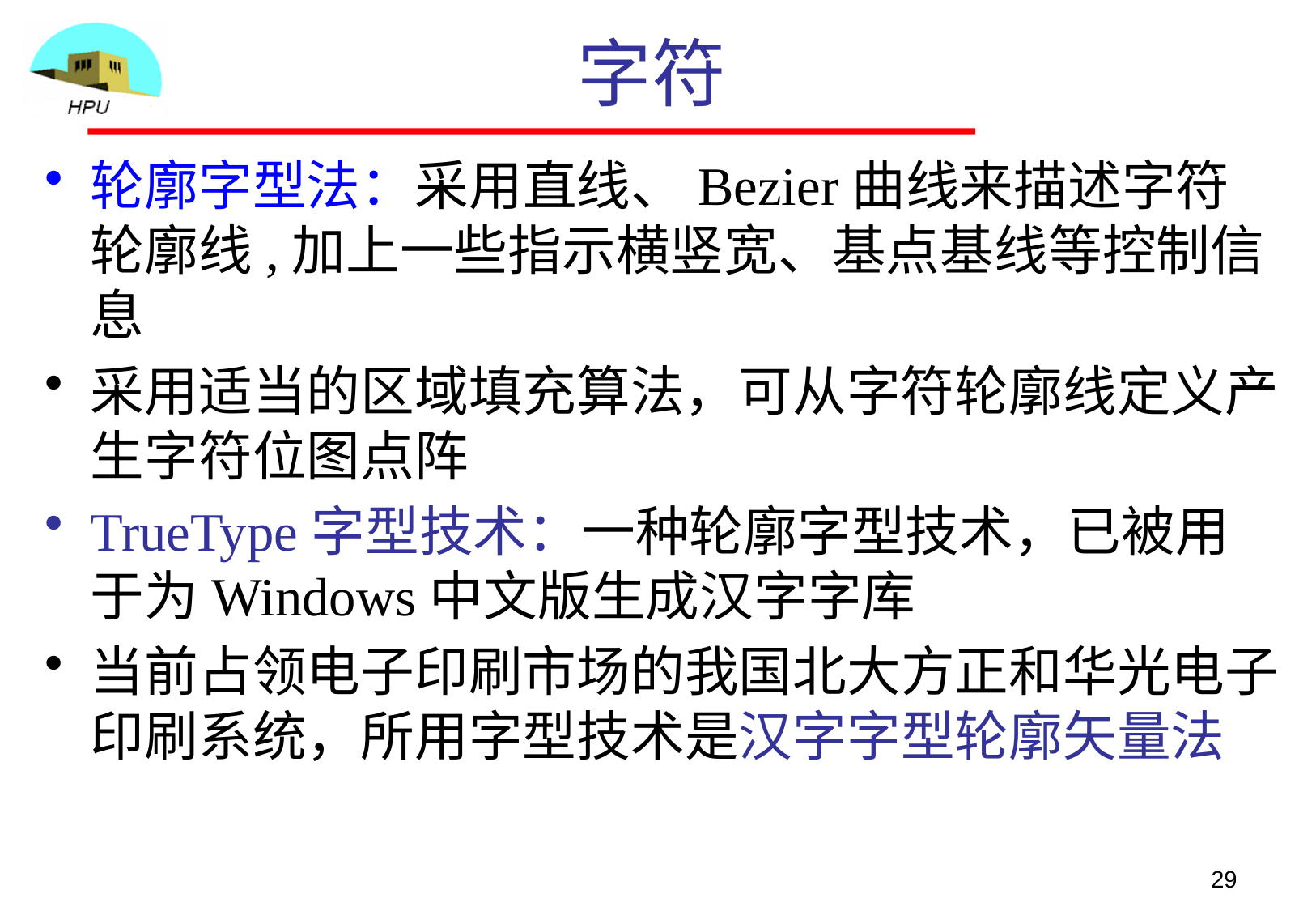

# 字符
轮廓字型法：采用直线、Bezier曲线来描述字符轮廓线,加上一些指示横竖宽、基点基线等控制信息
采用适当的区域填充算法，可从字符轮廓线定义产生字符位图点阵
TrueType字型技术：一种轮廓字型技术，已被用于为Windows中文版生成汉字字库
当前占领电子印刷市场的我国北大方正和华光电子印刷系统，所用字型技术是汉字字型轮廓矢量法
29